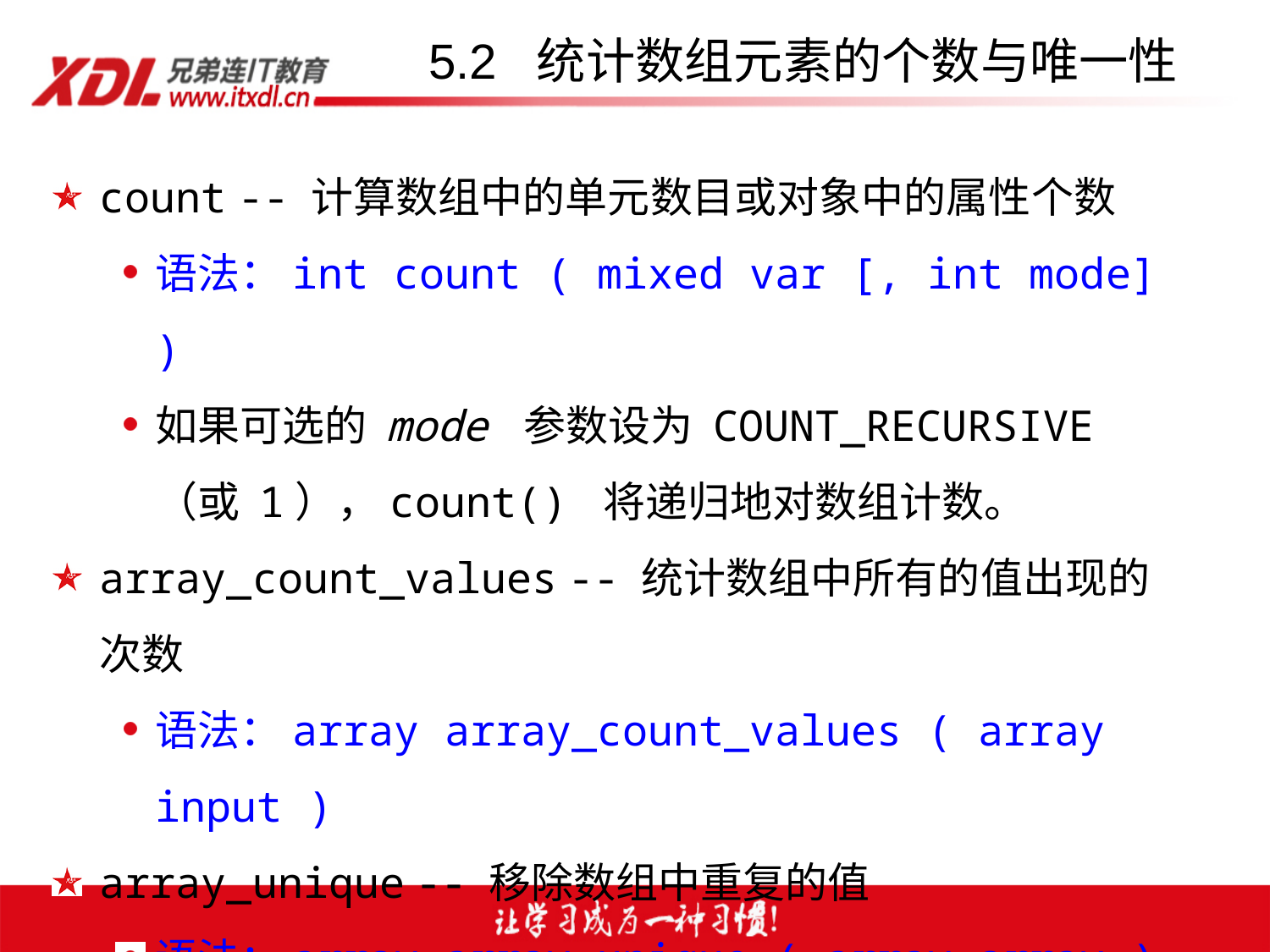

# 5.2  统计数组元素的个数与唯一性
count -- 计算数组中的单元数目或对象中的属性个数
语法：int count ( mixed var [, int mode] )
如果可选的 mode 参数设为 COUNT_RECURSIVE（或 1），count() 将递归地对数组计数。
array_count_values -- 统计数组中所有的值出现的次数
语法：array array_count_values ( array input )
array_unique -- 移除数组中重复的值
语法：array array_unique ( array array )